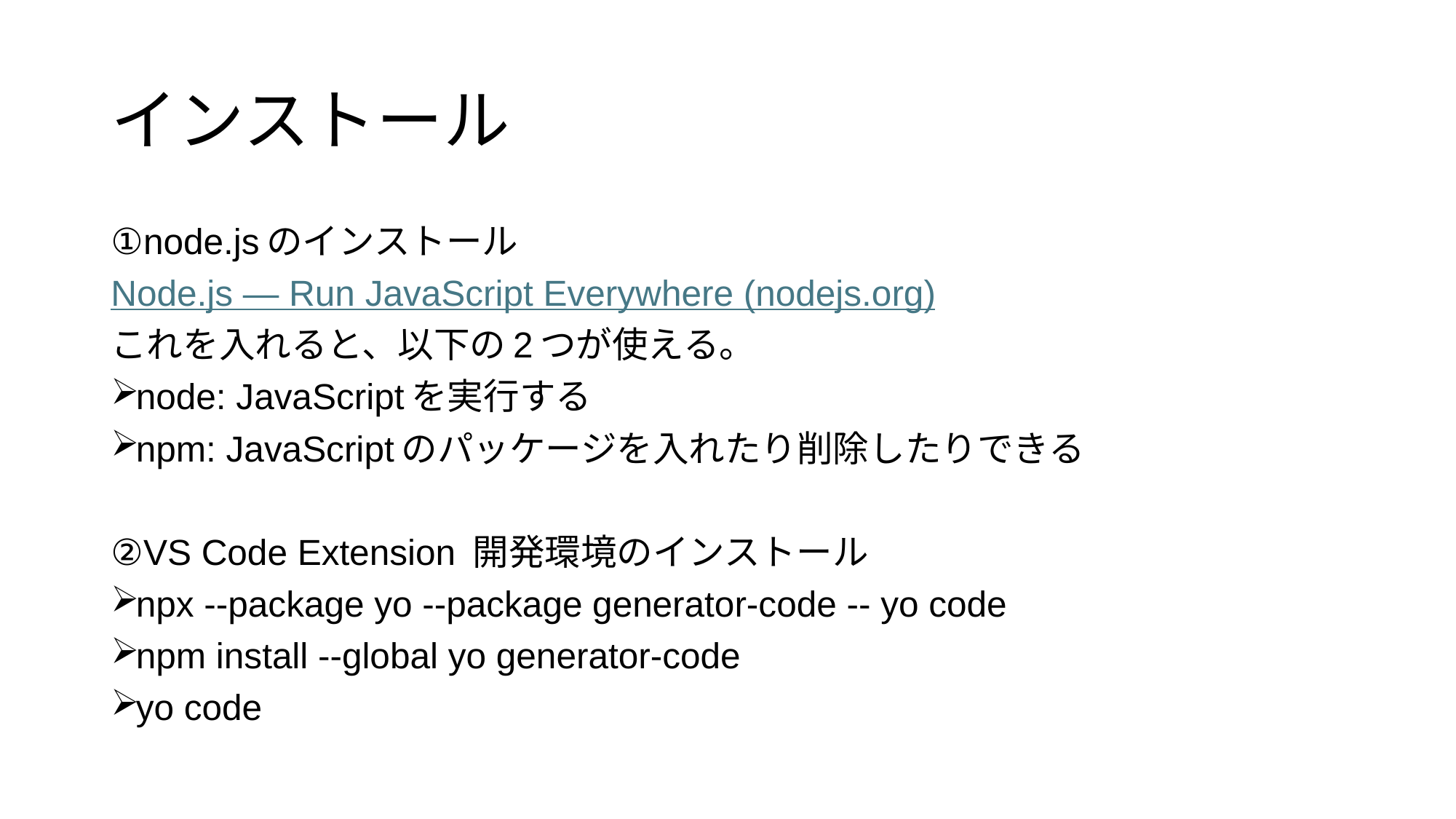

# インストール
①node.jsのインストール
Node.js — Run JavaScript Everywhere (nodejs.org)
これを入れると、以下の2つが使える。
node: JavaScriptを実行する
npm: JavaScriptのパッケージを入れたり削除したりできる

②VS Code Extension 開発環境のインストール
npx --package yo --package generator-code -- yo code
npm install --global yo generator-code
yo code